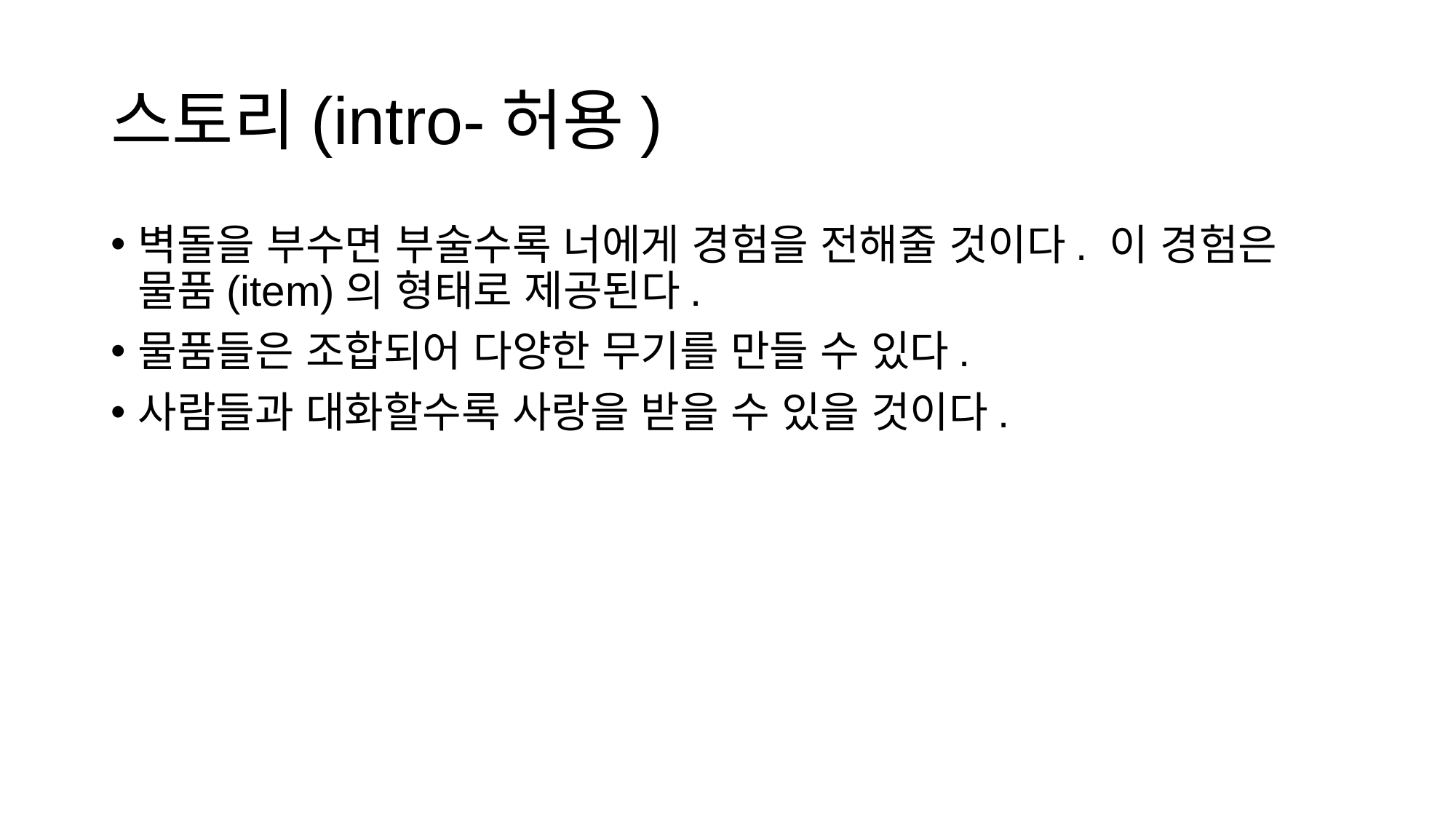

# 스토리(intro-허용)
벽돌을 부수면 부술수록 너에게 경험을 전해줄 것이다. 이 경험은 물품(item)의 형태로 제공된다.
물품들은 조합되어 다양한 무기를 만들 수 있다.
사람들과 대화할수록 사랑을 받을 수 있을 것이다.